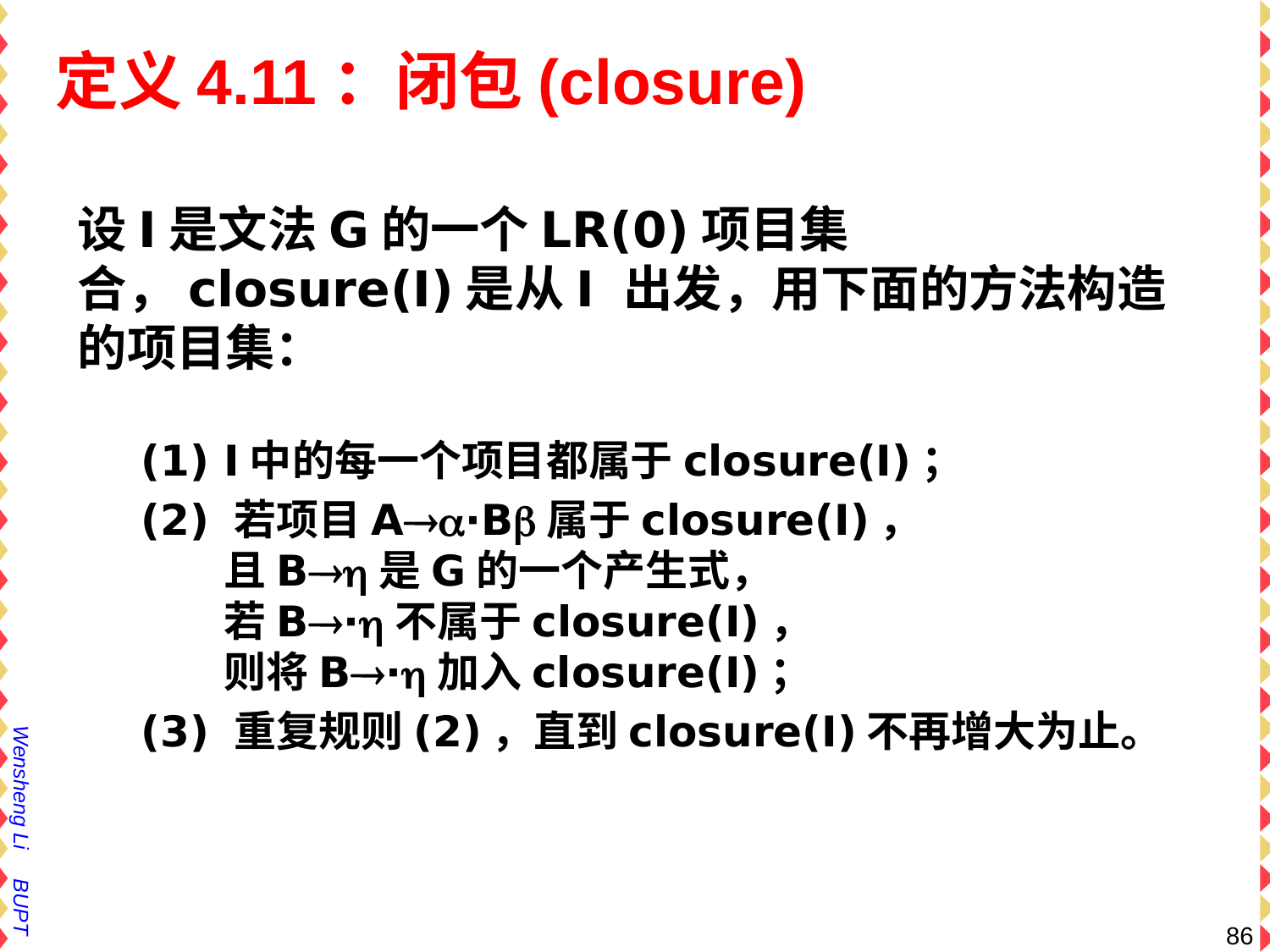

# 定义4.11：闭包(closure)
设I是文法G的一个LR(0)项目集合，closure(I)是从I 出发，用下面的方法构造的项目集：

(1) I中的每一个项目都属于closure(I)；
(2) 若项目A→α·Bβ属于closure(I)，
且B→η是G的一个产生式，
若B→·η不属于closure(I)，
则将B→·η加入closure(I)；
(3) 重复规则(2)，直到closure(I)不再增大为止。
86